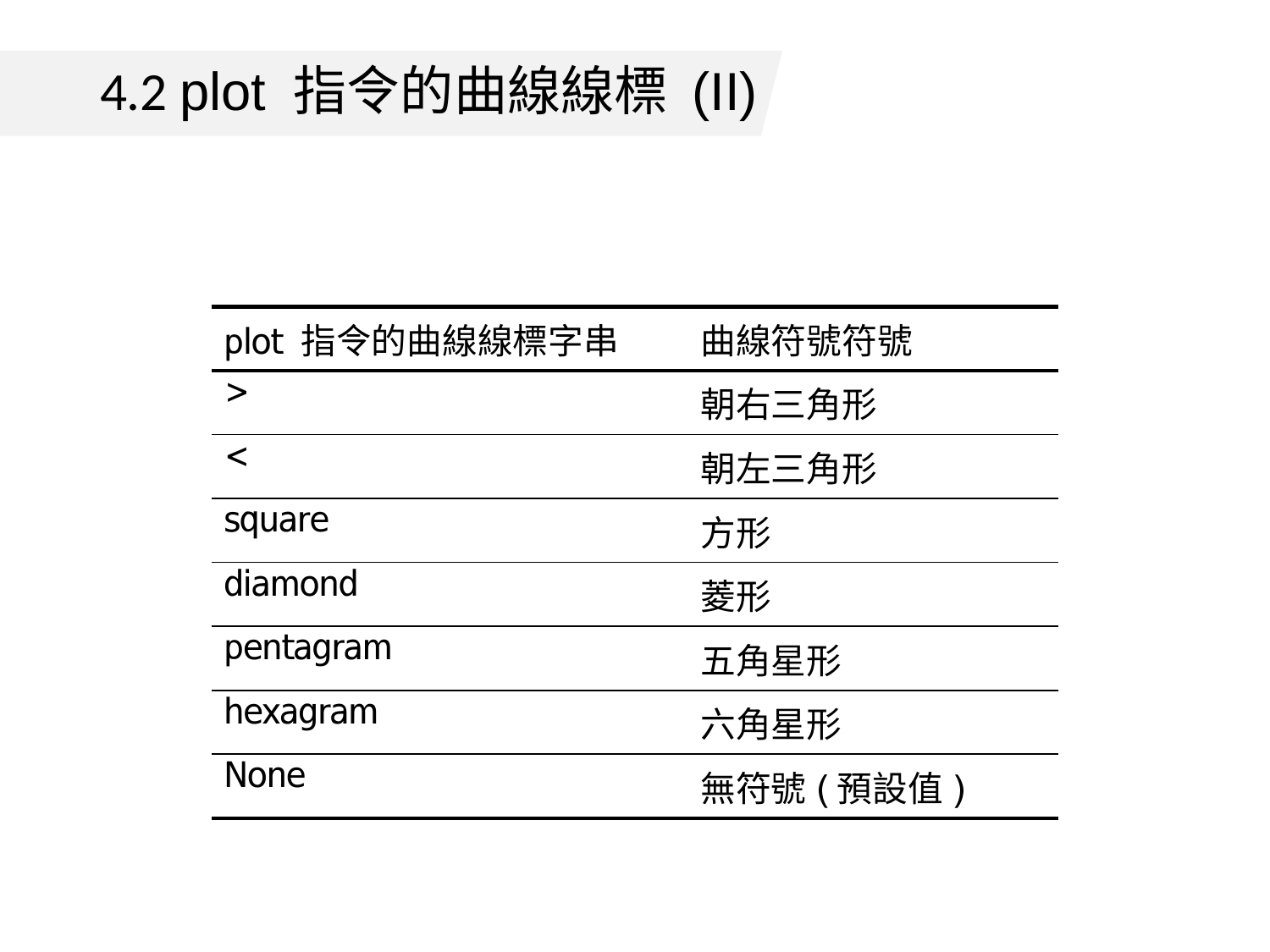

# 4.2 plot 指令的曲線線標 (II)
| plot 指令的曲線線標字串 | 曲線符號符號 |
| --- | --- |
| > | 朝右三角形 |
| < | 朝左三角形 |
| square | 方形 |
| diamond | 菱形 |
| pentagram | 五角星形 |
| hexagram | 六角星形 |
| None | 無符號(預設值) |